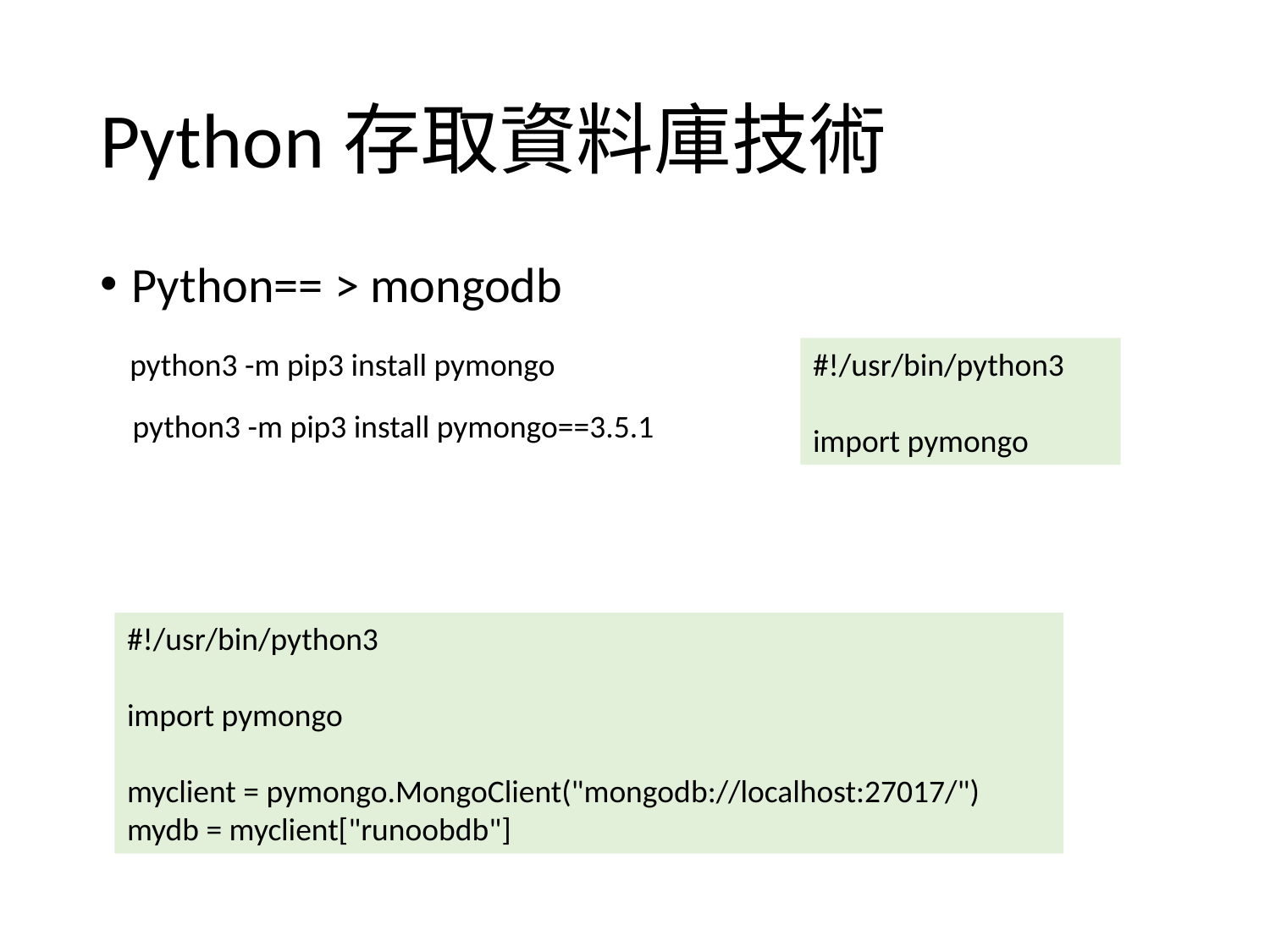

# Python存取資料庫技術
Python== > mongodb

python3 -m pip3 install pymongo
#!/usr/bin/python3

import pymongo
python3 -m pip3 install pymongo==3.5.1
#!/usr/bin/python3

import pymongo

myclient = pymongo.MongoClient("mongodb://localhost:27017/")
mydb = myclient["runoobdb"]